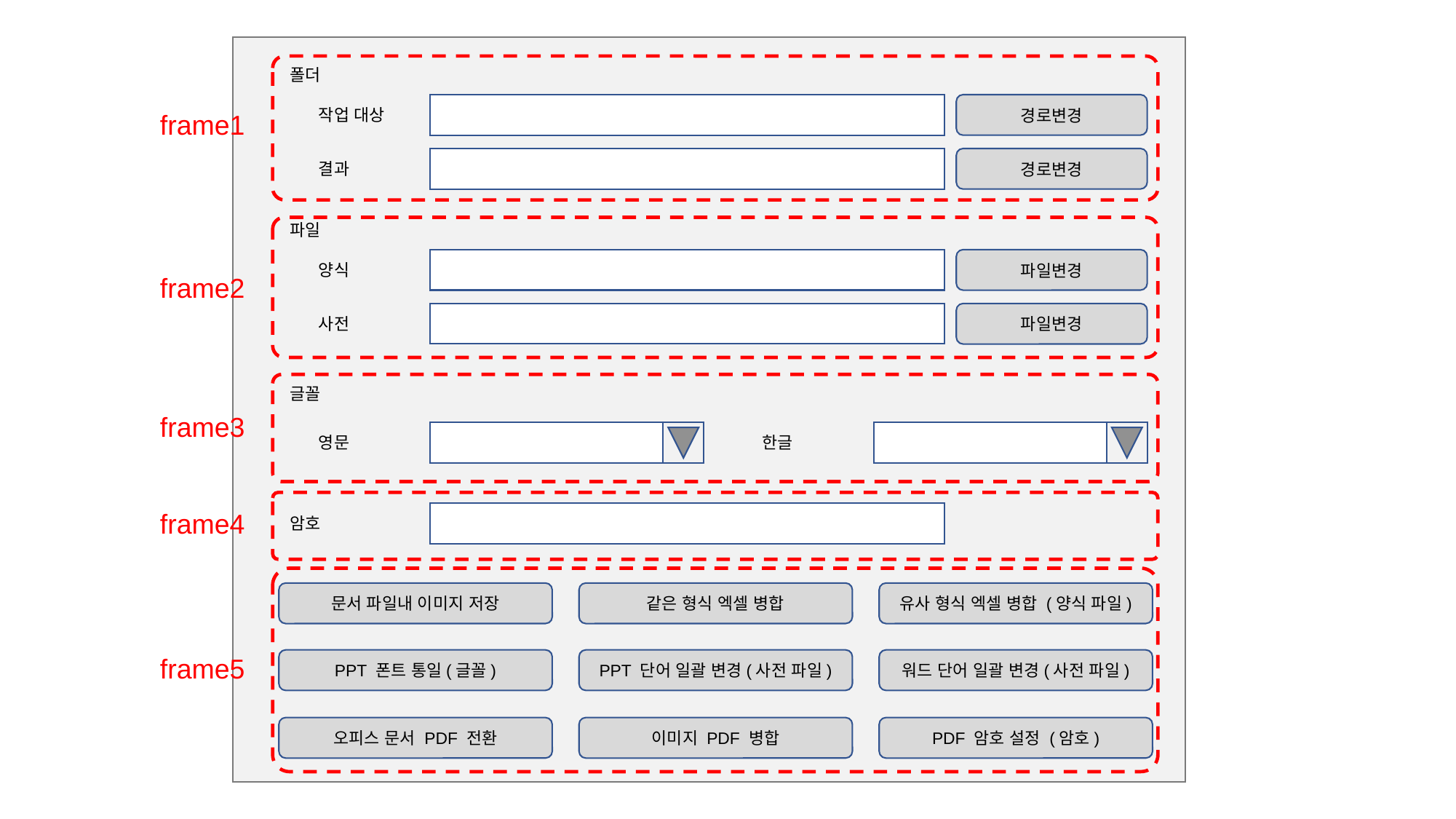

폴더

경로변경
작업 대상
frame1

경로변경
결과
파일

파일변경
양식
frame2

파일변경
사전

글꼴
frame3

영문
한글

frame4

암호

문서 파일내 이미지 저장
같은 형식 엑셀 병합
유사 형식 엑셀 병합 (양식 파일)
frame5
PPT 폰트 통일(글꼴)
PPT 단어 일괄 변경(사전 파일)
워드 단어 일괄 변경(사전 파일)
오피스 문서 PDF 전환
이미지 PDF 병합
PDF 암호 설정 (암호)